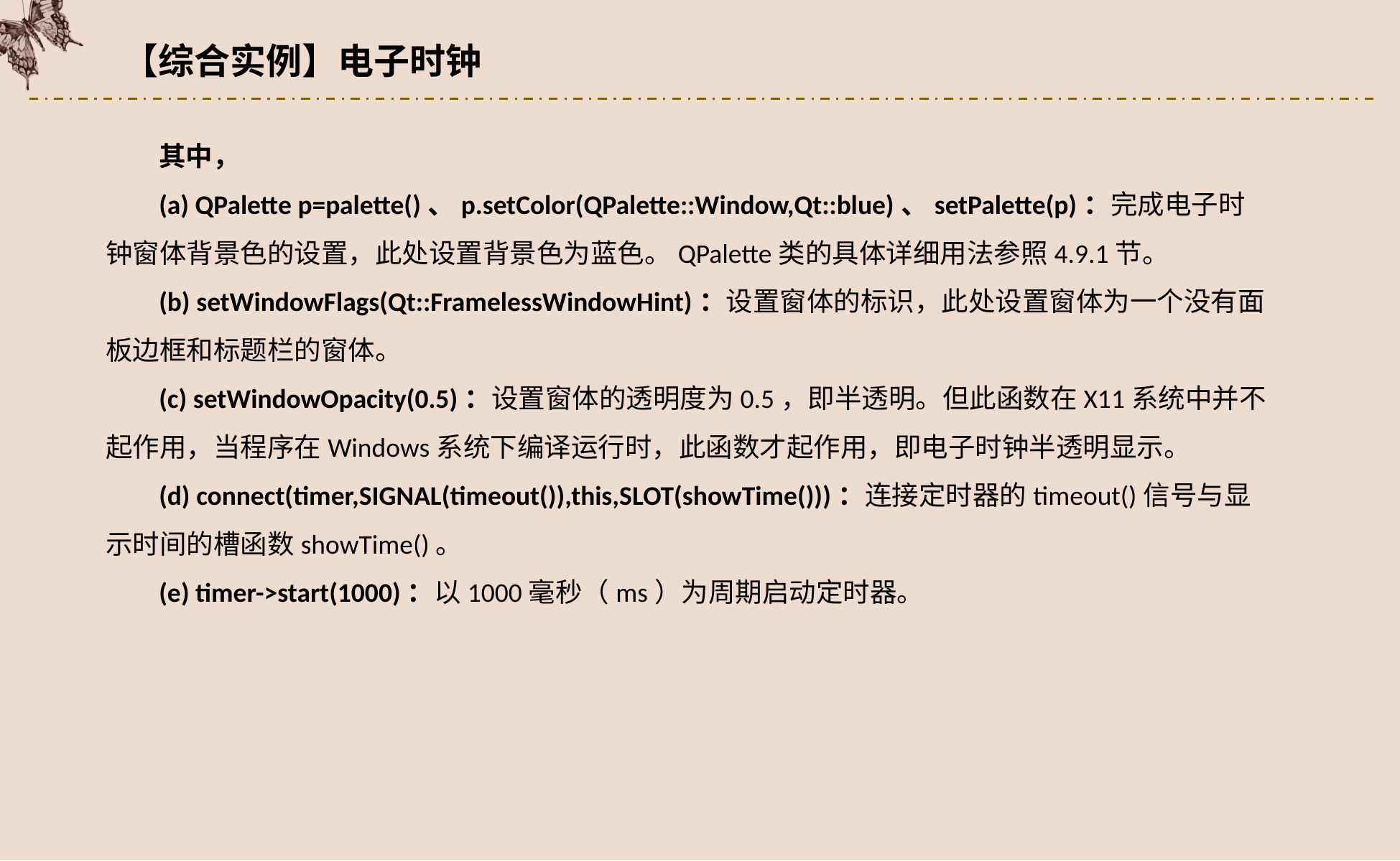

【综合实例】电子时钟
其中，
(a) QPalette p=palette()、p.setColor(QPalette::Window,Qt::blue)、setPalette(p)：完成电子时钟窗体背景色的设置，此处设置背景色为蓝色。QPalette类的具体详细用法参照4.9.1节。
(b) setWindowFlags(Qt::FramelessWindowHint)：设置窗体的标识，此处设置窗体为一个没有面板边框和标题栏的窗体。
(c) setWindowOpacity(0.5)：设置窗体的透明度为0.5，即半透明。但此函数在X11系统中并不起作用，当程序在Windows系统下编译运行时，此函数才起作用，即电子时钟半透明显示。
(d) connect(timer,SIGNAL(timeout()),this,SLOT(showTime()))：连接定时器的timeout()信号与显示时间的槽函数showTime()。
(e) timer->start(1000)：以1000毫秒（ms）为周期启动定时器。